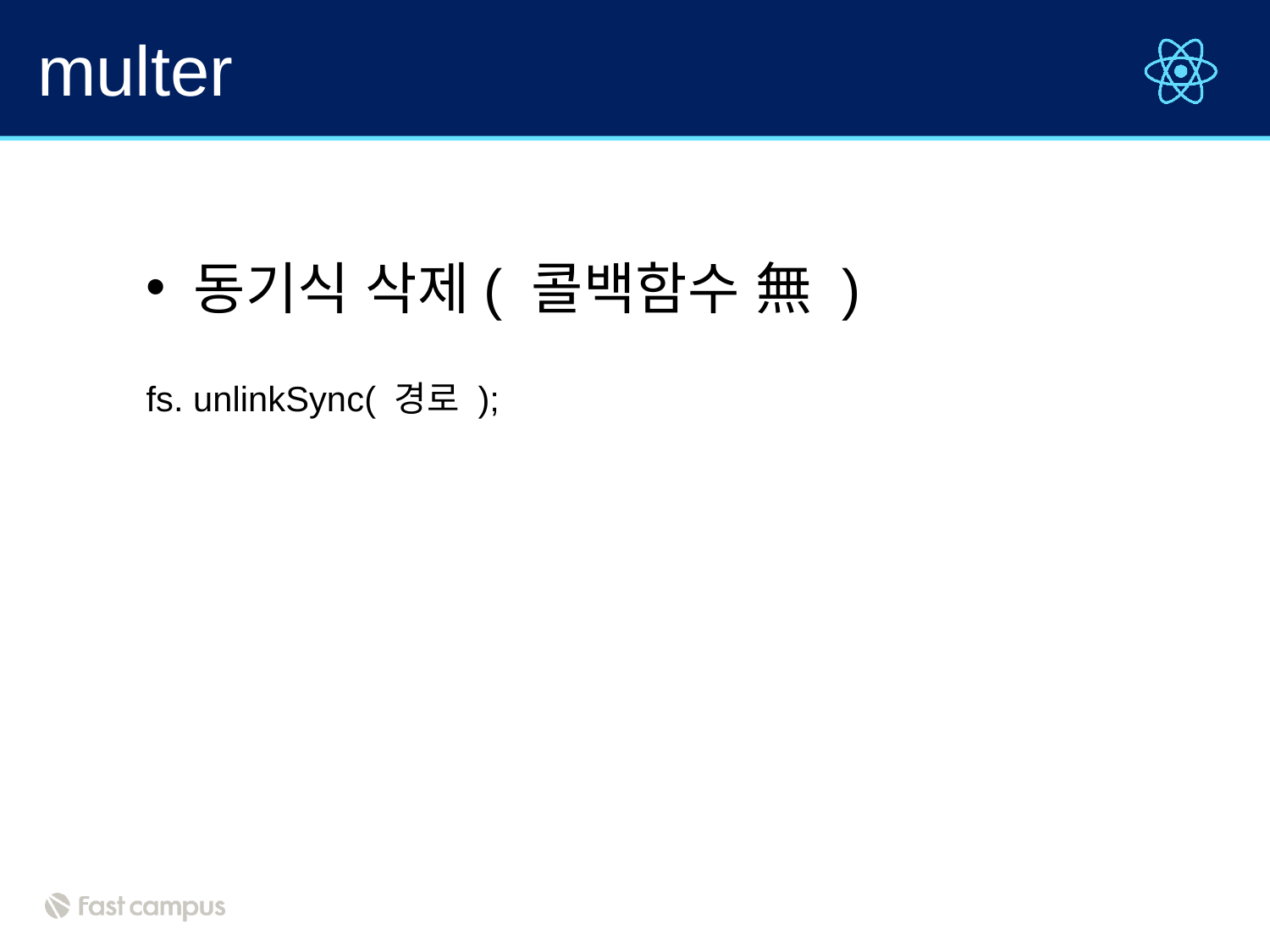

# multer
동기식 삭제( 콜백함수 無 )

fs. unlinkSync( 경로 );